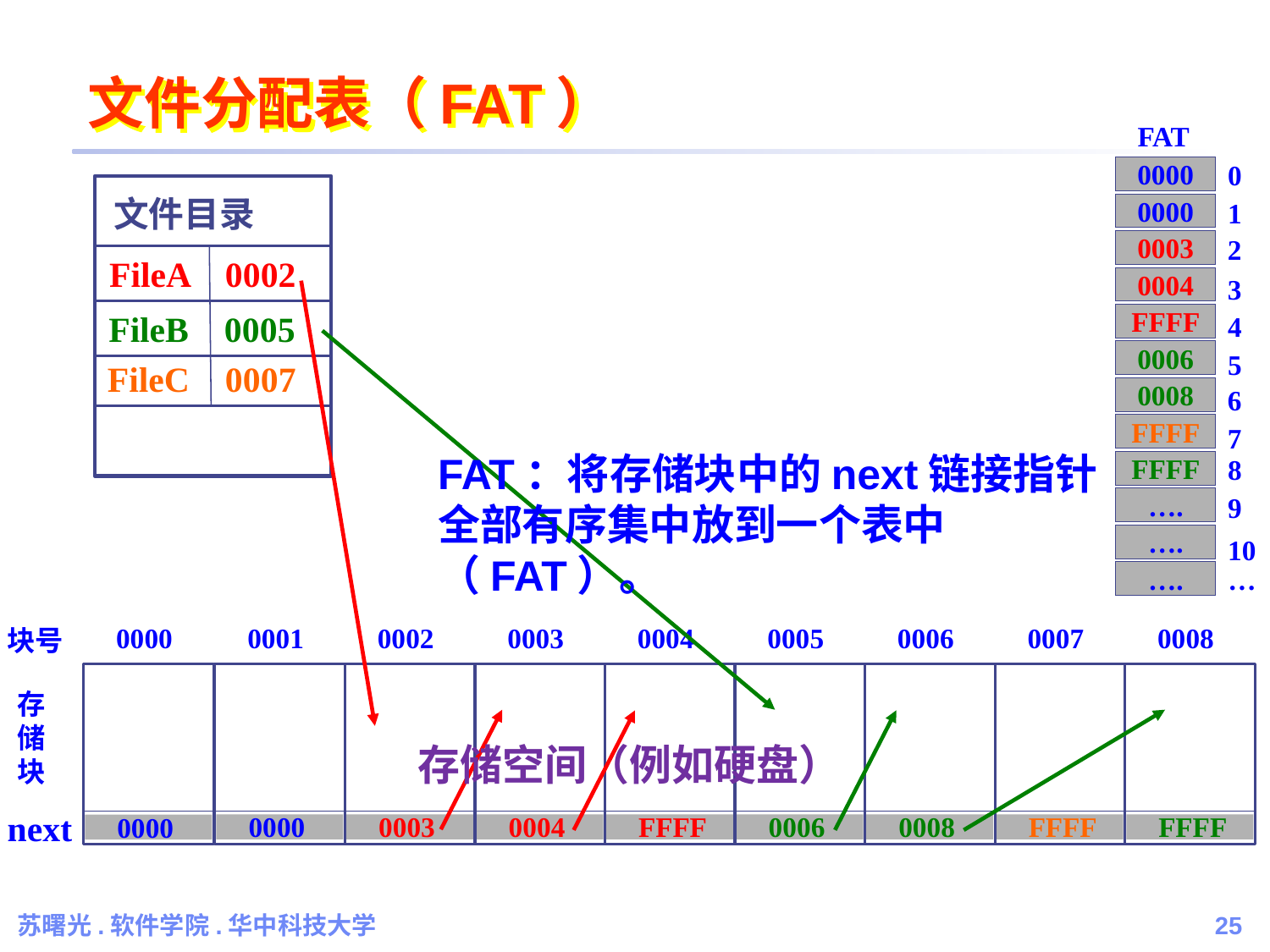

# 文件分配表（FAT）
FAT
0
0000
1
0000
2
0003
3
0004
4
FFFF
0006
5
6
0008
7
FFFF
8
FFFF
9
….
….
10
…
….

文件目录
FileA    0002
FileB    0005
FileC    0007
FAT：将存储块中的next链接指针全部有序集中放到一个表中（FAT）。
0001

0000

0002

0003

0003

0004

0004

FFFF

0005

0006

0006

0008

0007

FFFF

0008

FFFF

0000

0000

块号
存储块
存储空间（例如硬盘）
next
苏曙光.软件学院.华中科技大学
25